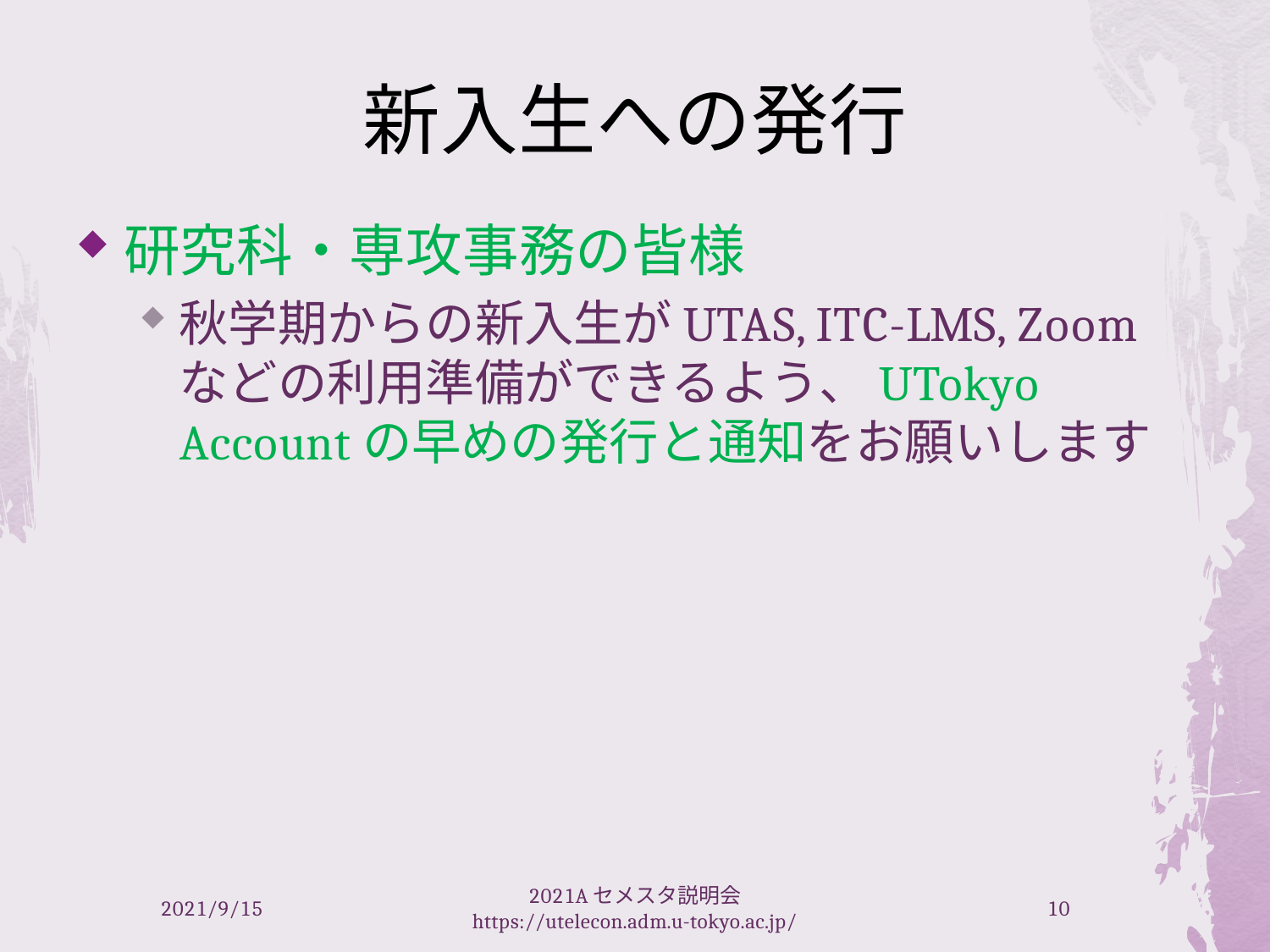

# 新入生への発行
研究科・専攻事務の皆様
秋学期からの新入生がUTAS, ITC-LMS, Zoomなどの利用準備ができるよう、UTokyo Accountの早めの発行と通知をお願いします
2021/9/15
2021Aセメスタ説明会 https://utelecon.adm.u-tokyo.ac.jp/
10